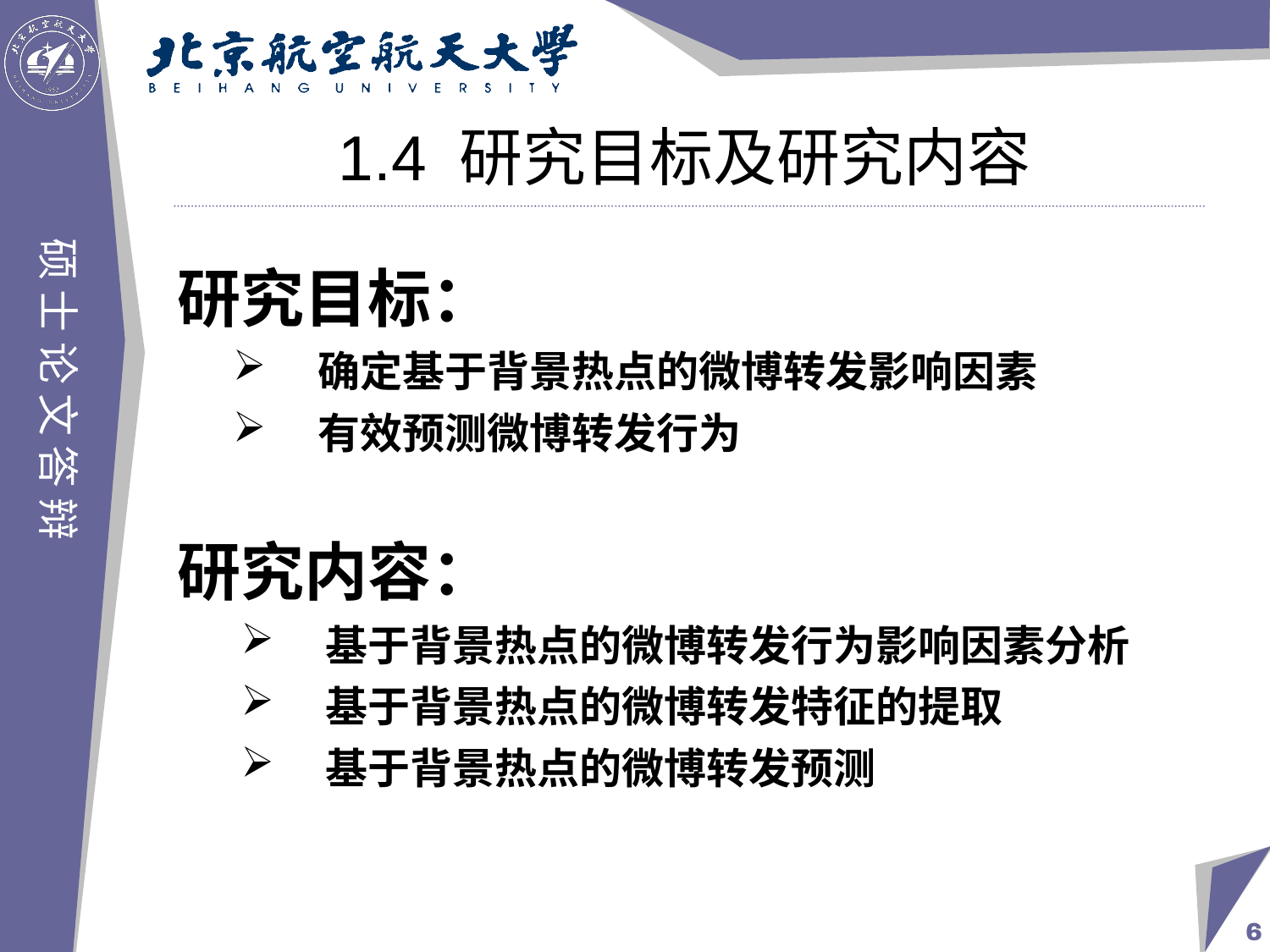

# 1.4 研究目标及研究内容

研究目标：
确定基于背景热点的微博转发影响因素
有效预测微博转发行为
研究内容：
基于背景热点的微博转发行为影响因素分析
基于背景热点的微博转发特征的提取
基于背景热点的微博转发预测
6